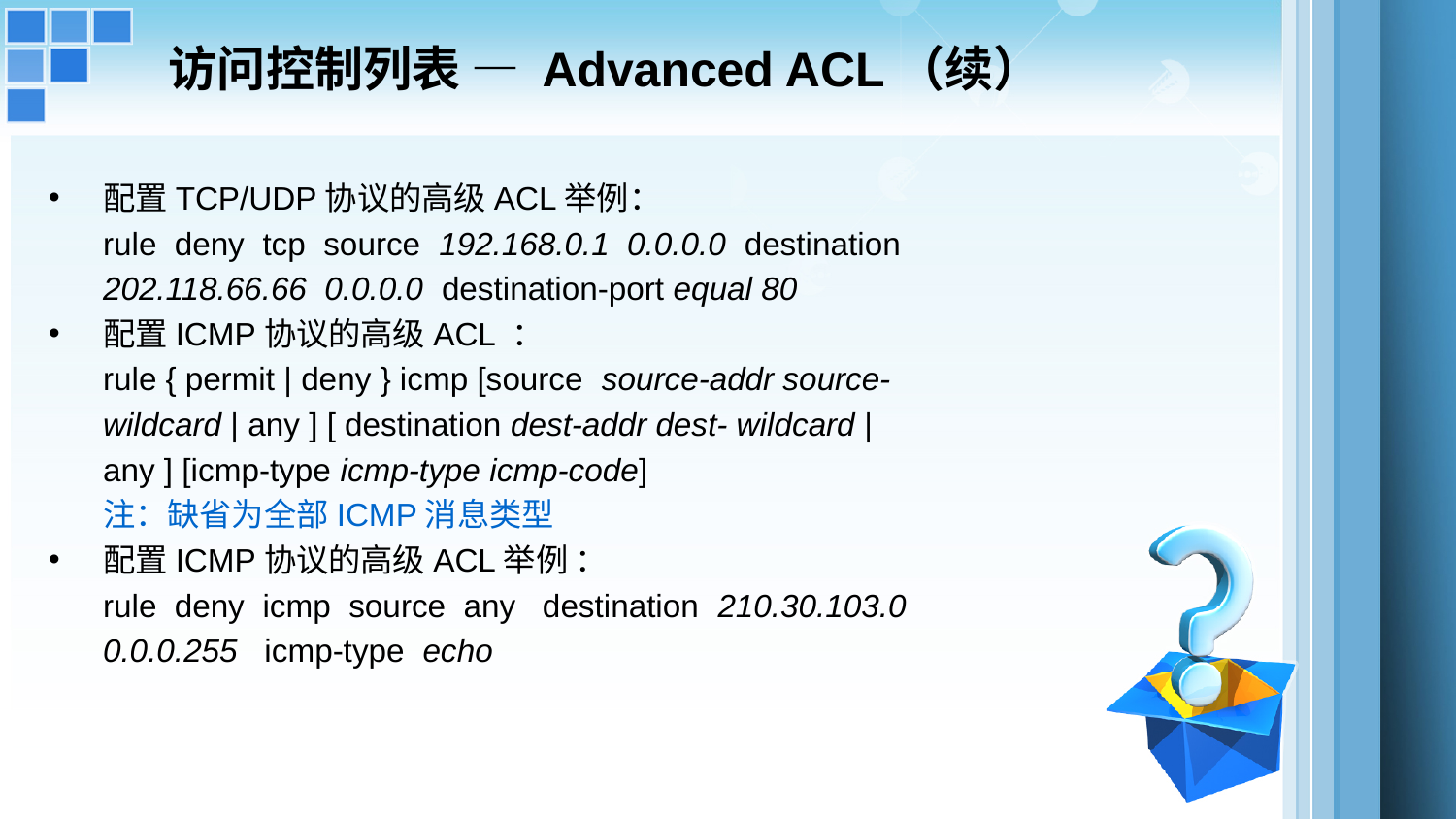

访问控制列表 — Advanced ACL（续）
配置TCP/UDP协议的高级ACL举例：
rule  deny  tcp  source  192.168.0.1  0.0.0.0  destination
202.118.66.66  0.0.0.0  destination-port equal 80
配置ICMP协议的高级ACL ：
rule { permit | deny } icmp [source  source-addr source-
wildcard | any ] [ destination dest-addr dest- wildcard |
any ] [icmp-type icmp-type icmp-code]
注：缺省为全部ICMP消息类型
配置ICMP协议的高级ACL举例 ：
rule  deny  icmp  source  any   destination  210.30.103.0
0.0.0.255   icmp-type  echo